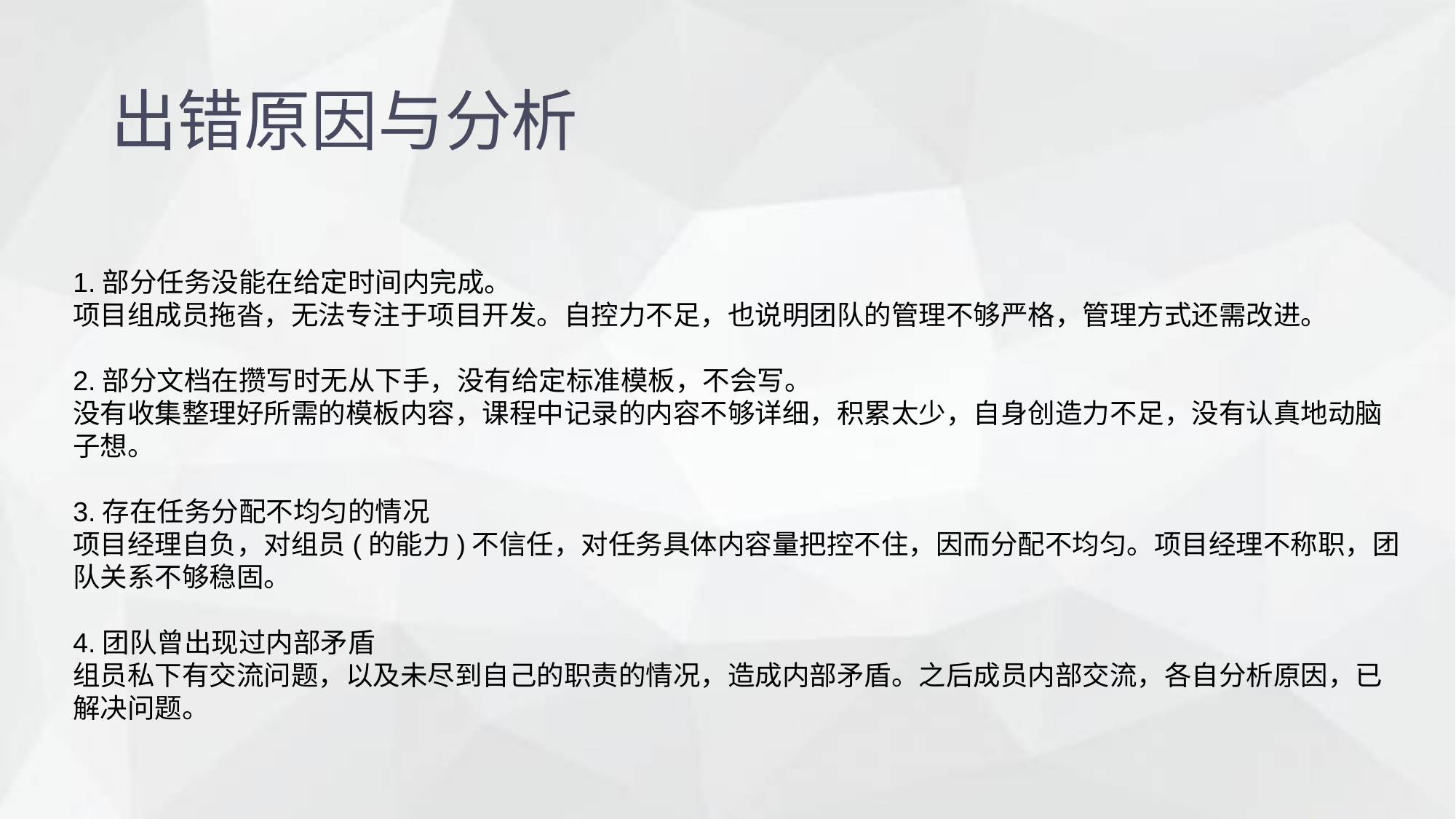

出错原因与分析
1.部分任务没能在给定时间内完成。
项目组成员拖沓，无法专注于项目开发。自控力不足，也说明团队的管理不够严格，管理方式还需改进。

2.部分文档在攒写时无从下手，没有给定标准模板，不会写。
没有收集整理好所需的模板内容，课程中记录的内容不够详细，积累太少，自身创造力不足，没有认真地动脑子想。

3.存在任务分配不均匀的情况
项目经理自负，对组员(的能力)不信任，对任务具体内容量把控不住，因而分配不均匀。项目经理不称职，团队关系不够稳固。

4.团队曾出现过内部矛盾
组员私下有交流问题，以及未尽到自己的职责的情况，造成内部矛盾。之后成员内部交流，各自分析原因，已解决问题。